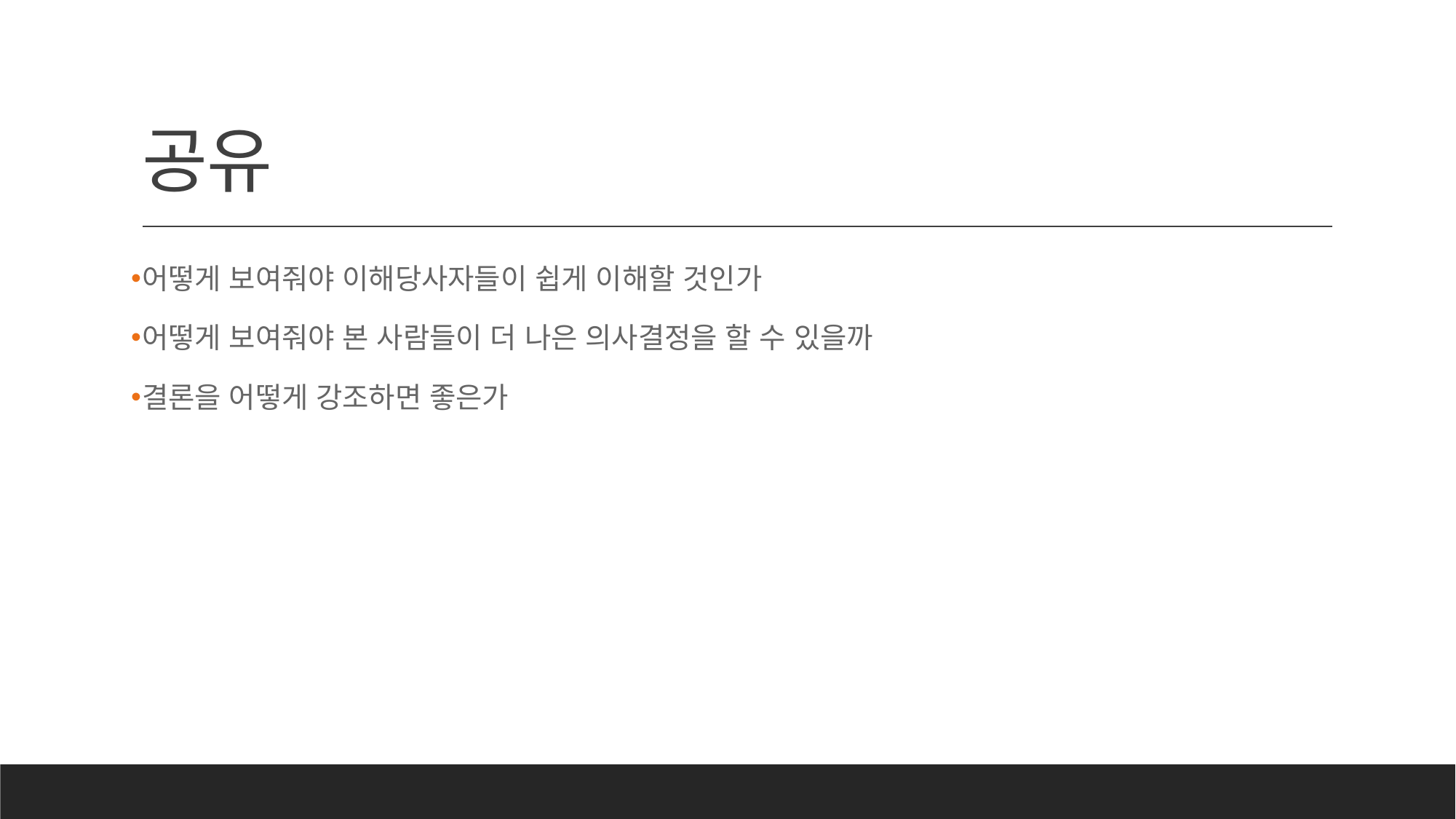

# 공유
어떻게 보여줘야 이해당사자들이 쉽게 이해할 것인가
어떻게 보여줘야 본 사람들이 더 나은 의사결정을 할 수 있을까
결론을 어떻게 강조하면 좋은가